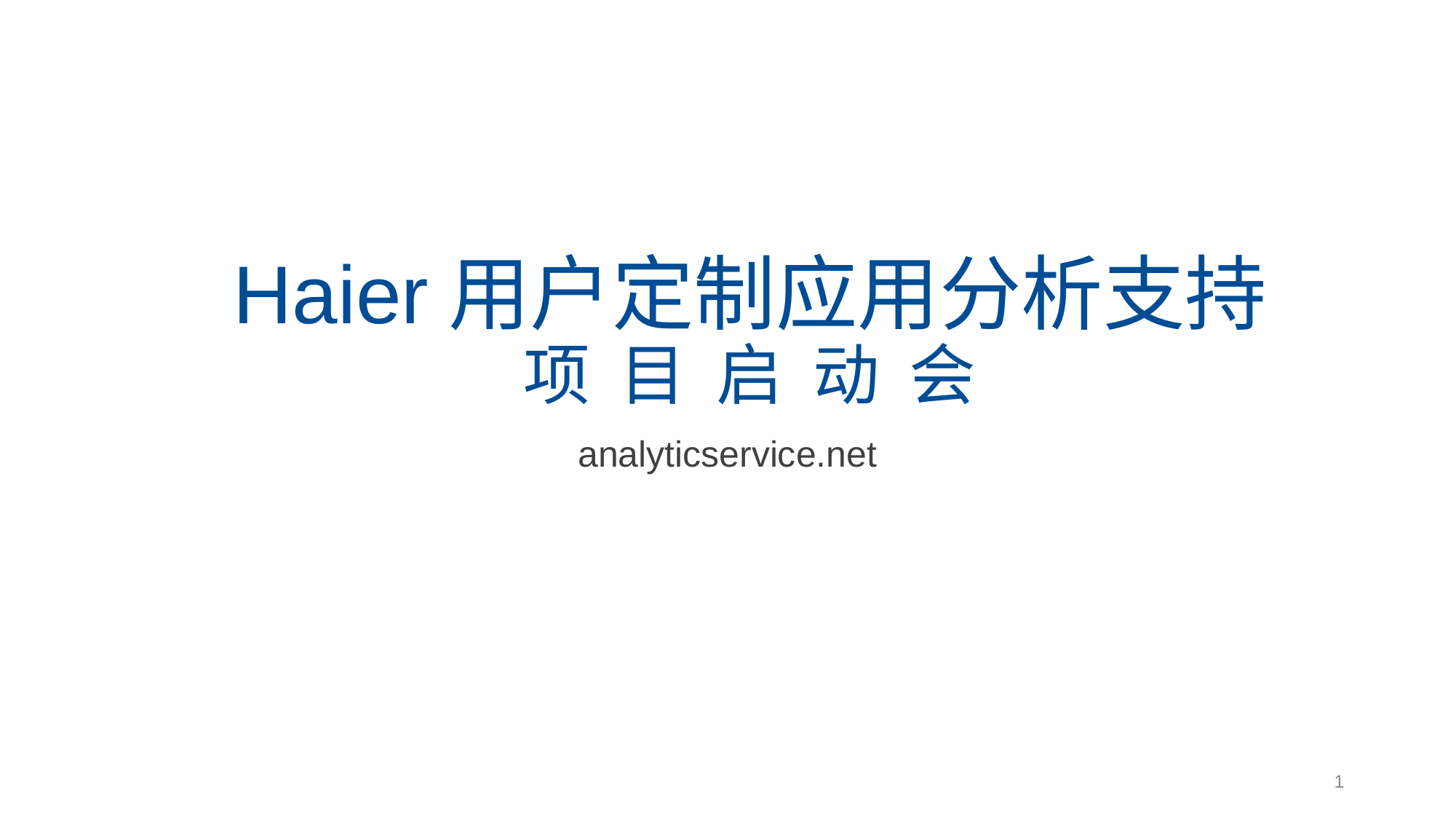

# Haier用户定制应用分析支持 项  目  启  动  会
analyticservice.net
1